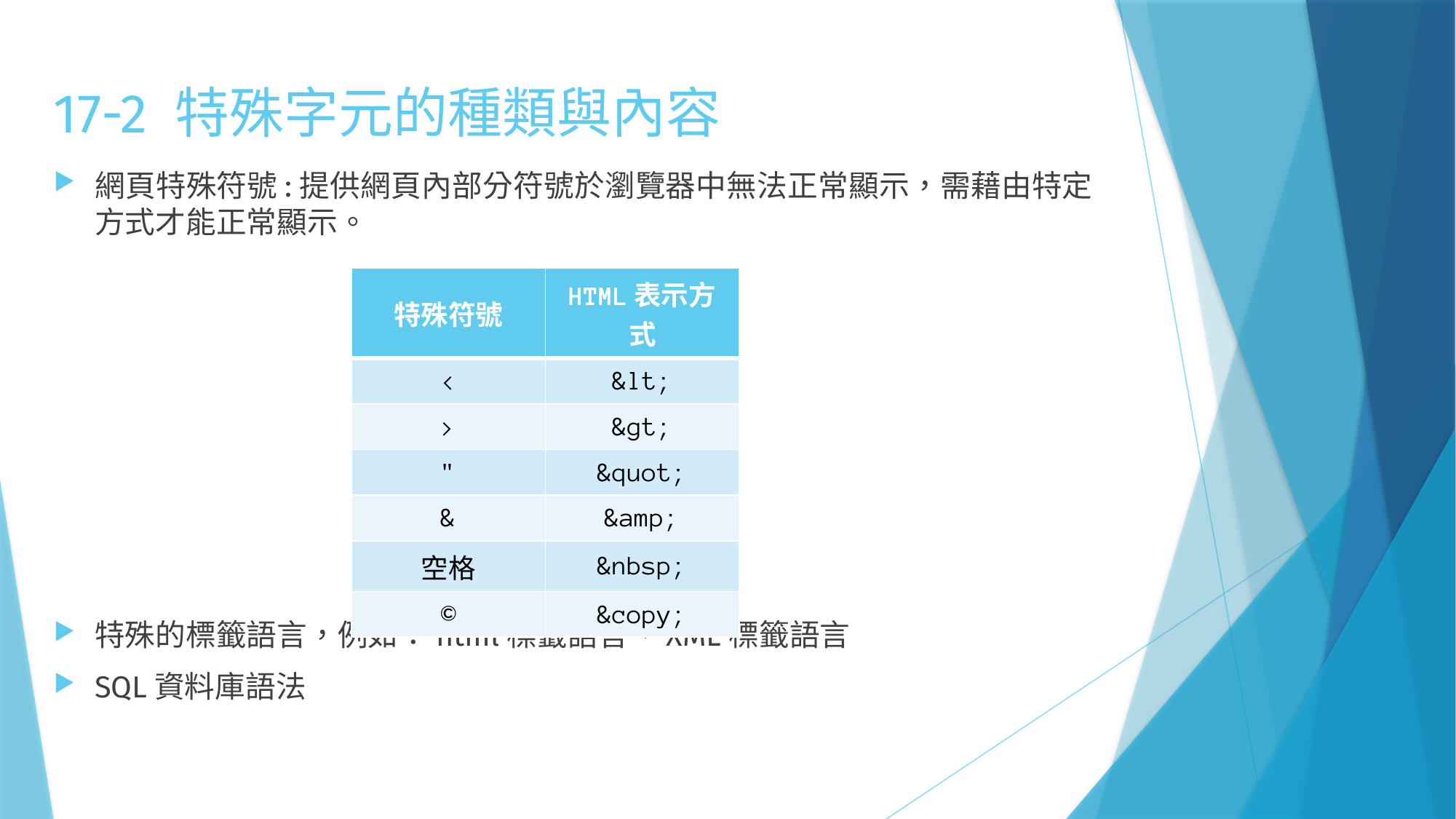

# 17-2 特殊字元的種類與內容
網頁特殊符號:提供網頁內部分符號於瀏覽器中無法正常顯示，需藉由特定方式才能正常顯示。

特殊的標籤語言，例如：html標籤語言、XML標籤語言
SQL資料庫語法

| 特殊符號 | HTML表示方式 |
| --- | --- |
| < | &lt; |
| > | &gt; |
| " | &quot; |
| & | &amp; |
| 空格 | &nbsp; |
| © | &copy; |